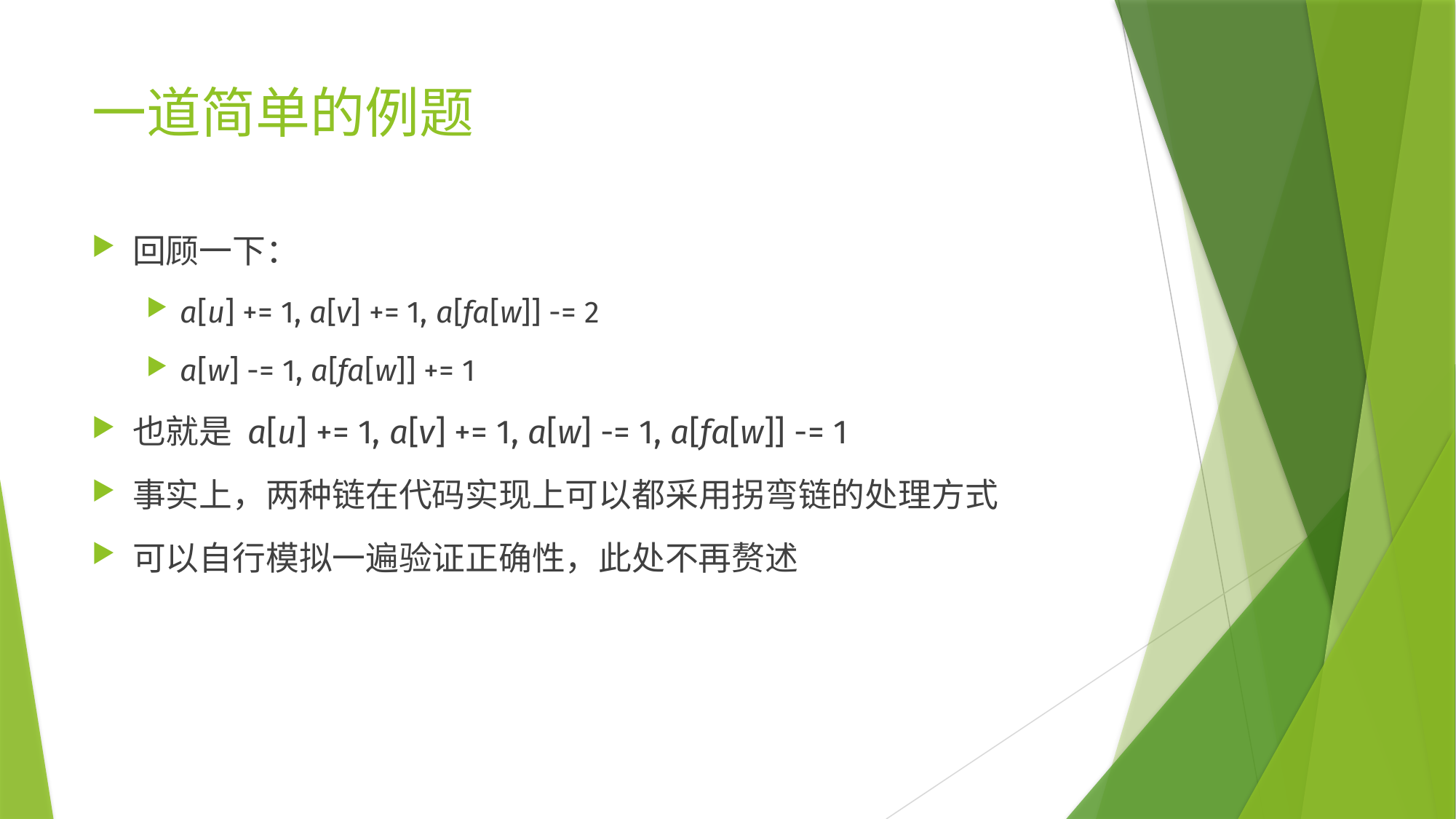

# 一道简单的例题
回顾一下：
a[u] += 1, a[v] += 1, a[fa[w]] -= 2
a[w] -= 1, a[fa[w]] += 1
也就是 a[u] += 1, a[v] += 1, a[w] -= 1, a[fa[w]] -= 1
事实上，两种链在代码实现上可以都采用拐弯链的处理方式
可以自行模拟一遍验证正确性，此处不再赘述